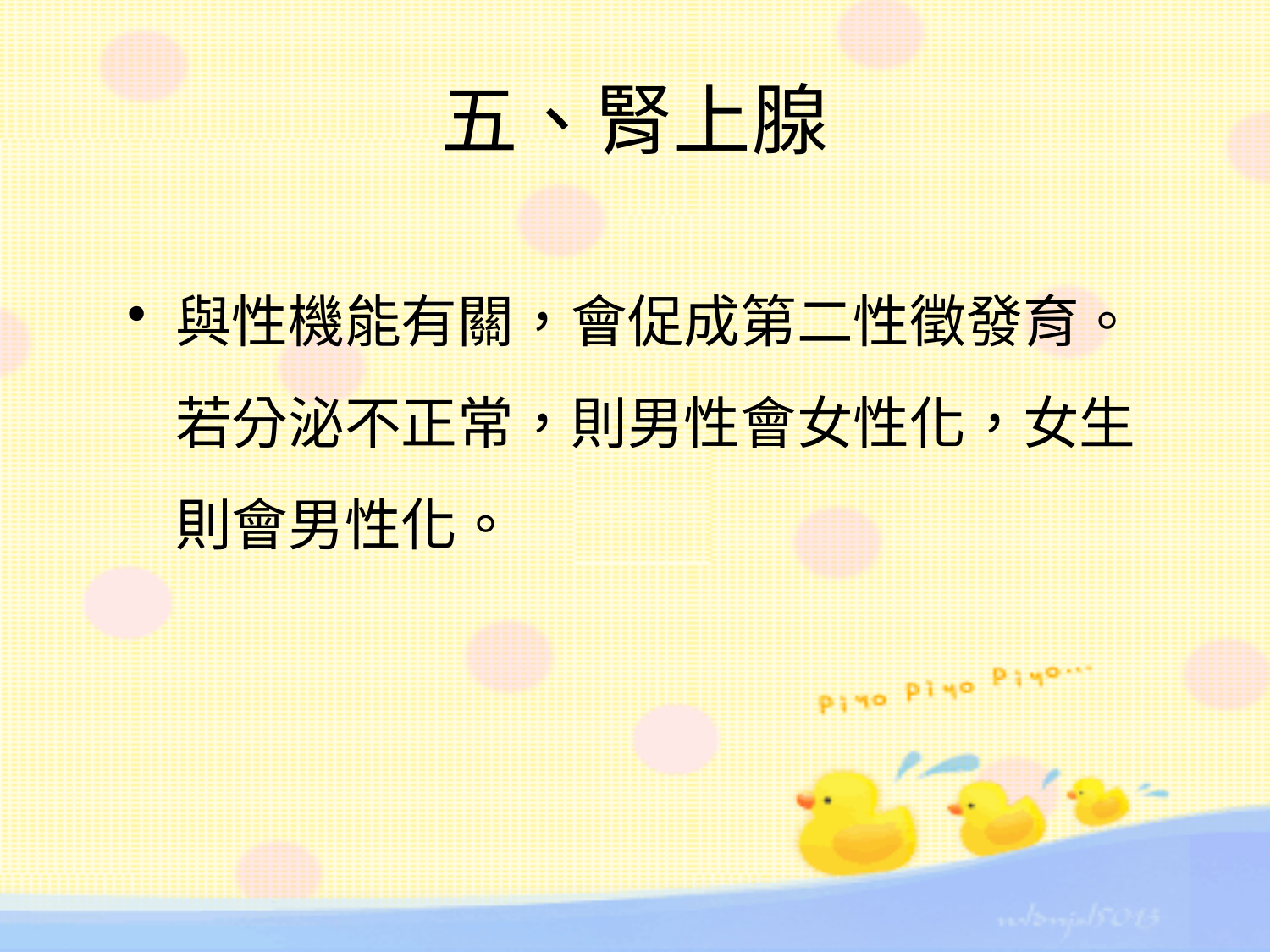

# 五、腎上腺
與性機能有關，會促成第二性徵發育。若分泌不正常，則男性會女性化，女生則會男性化。